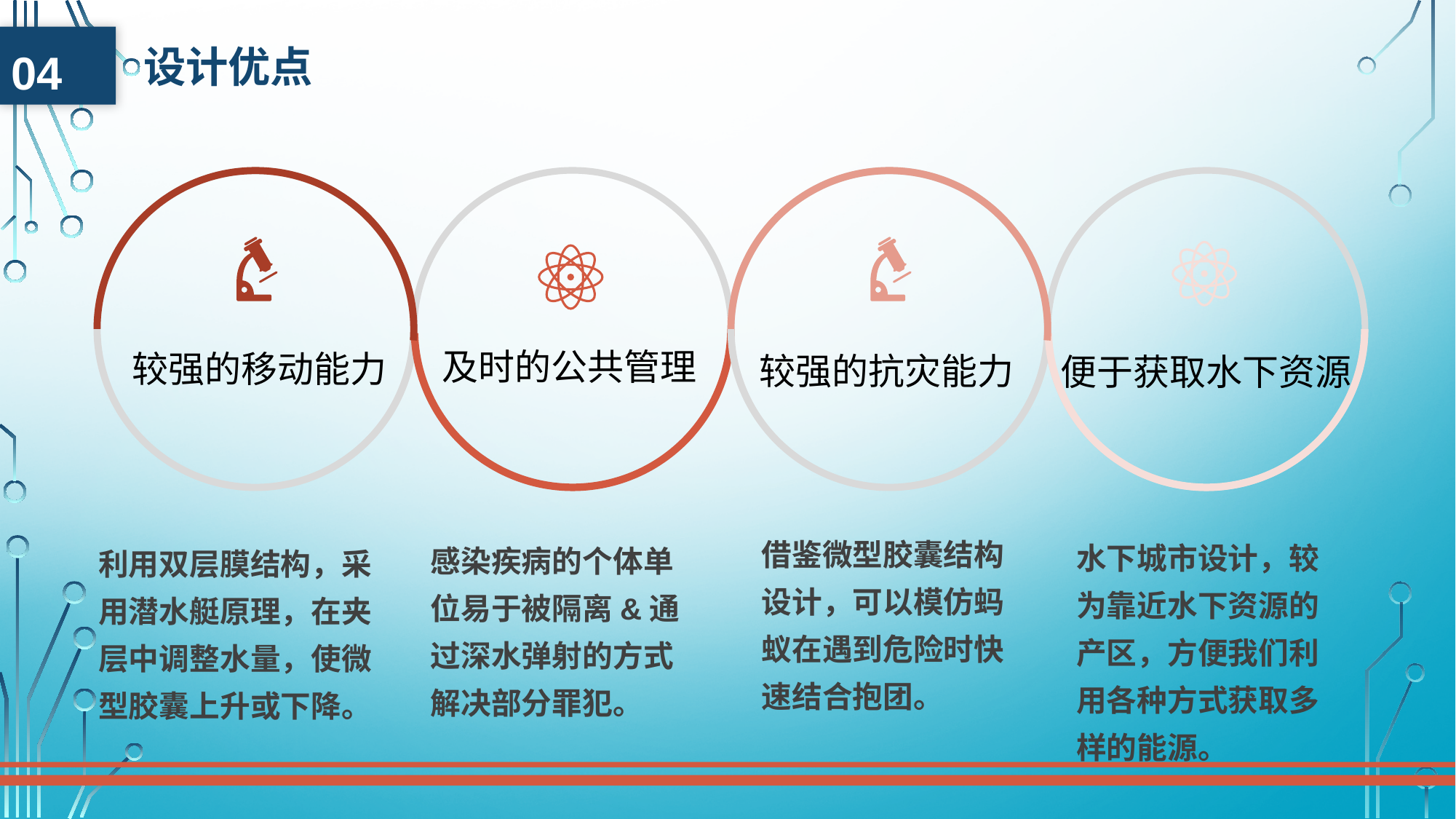

04
设计优点

及时的公共管理
较强的移动能力
较强的抗灾能力
便于获取水下资源
借鉴微型胶囊结构设计，可以模仿蚂蚁在遇到危险时快速结合抱团。
水下城市设计，较为靠近水下资源的产区，方便我们利用各种方式获取多样的能源。
感染疾病的个体单位易于被隔离&通过深水弹射的方式解决部分罪犯。
利用双层膜结构，采用潜水艇原理，在夹层中调整水量，使微型胶囊上升或下降。